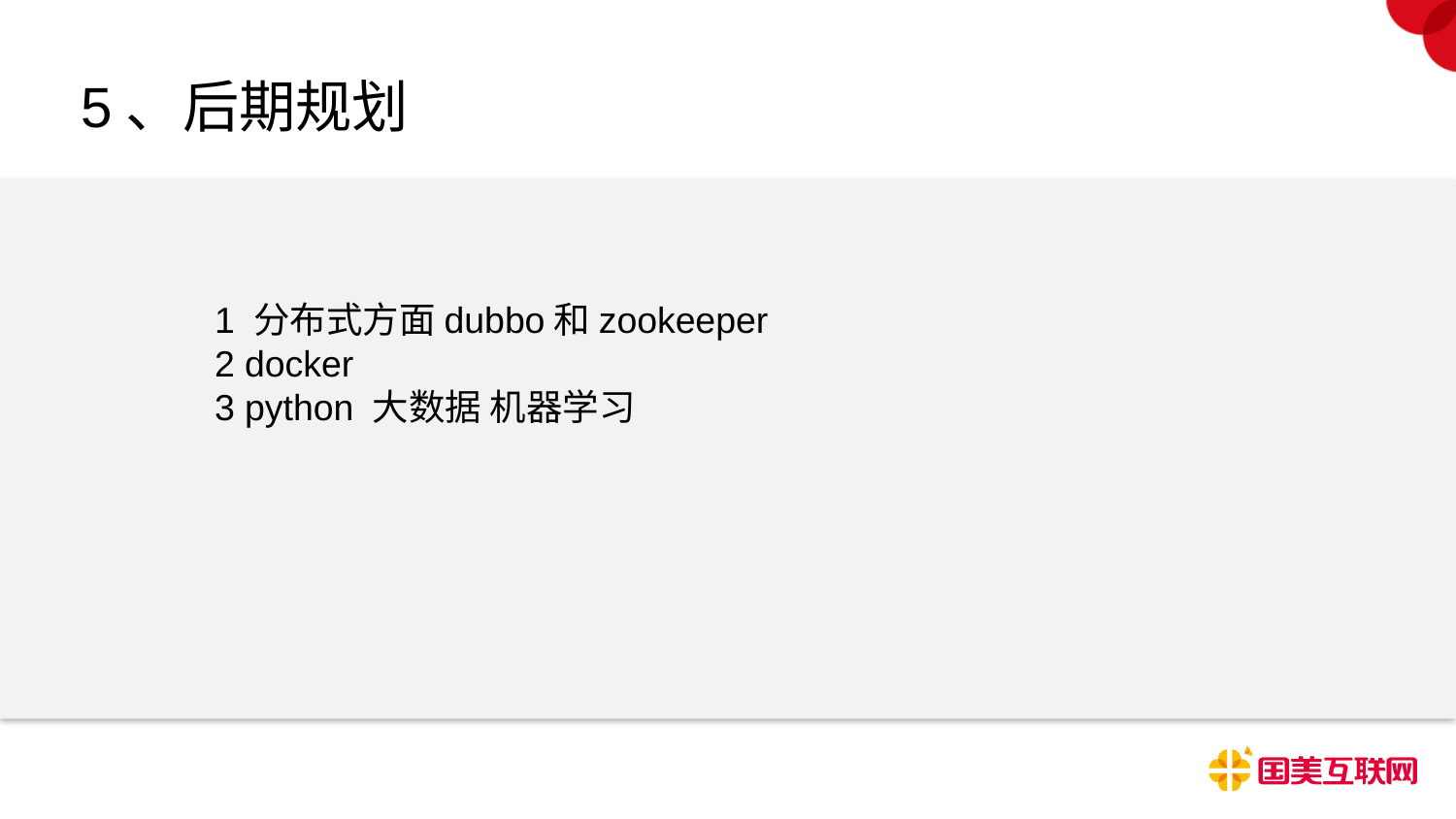

# 5、后期规划
1 分布式方面dubbo和zookeeper
2 docker
3 python 大数据 机器学习